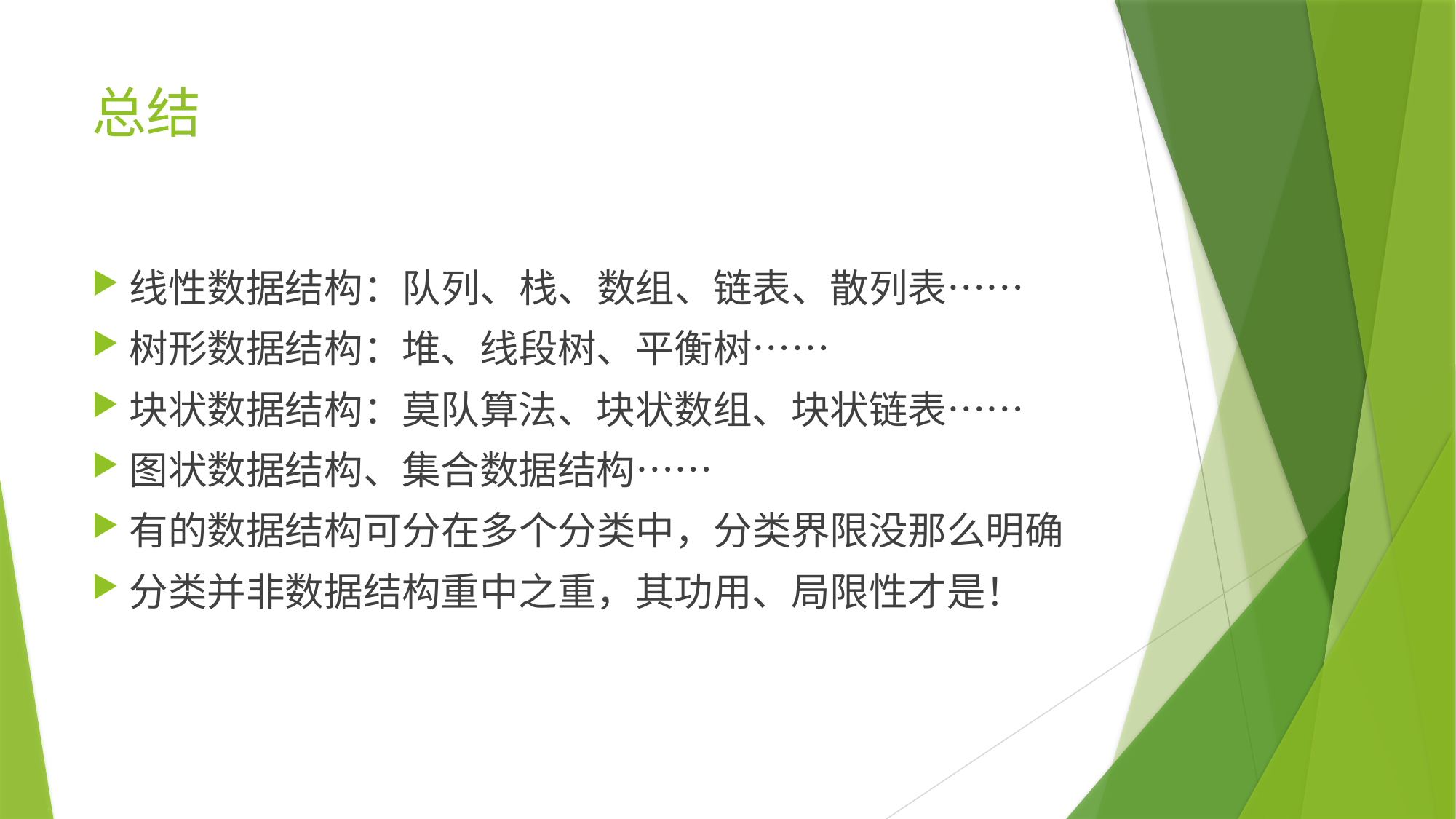

# 总结
线性数据结构：队列、栈、数组、链表、散列表……
树形数据结构：堆、线段树、平衡树……
块状数据结构：莫队算法、块状数组、块状链表……
图状数据结构、集合数据结构……
有的数据结构可分在多个分类中，分类界限没那么明确
分类并非数据结构重中之重，其功用、局限性才是！